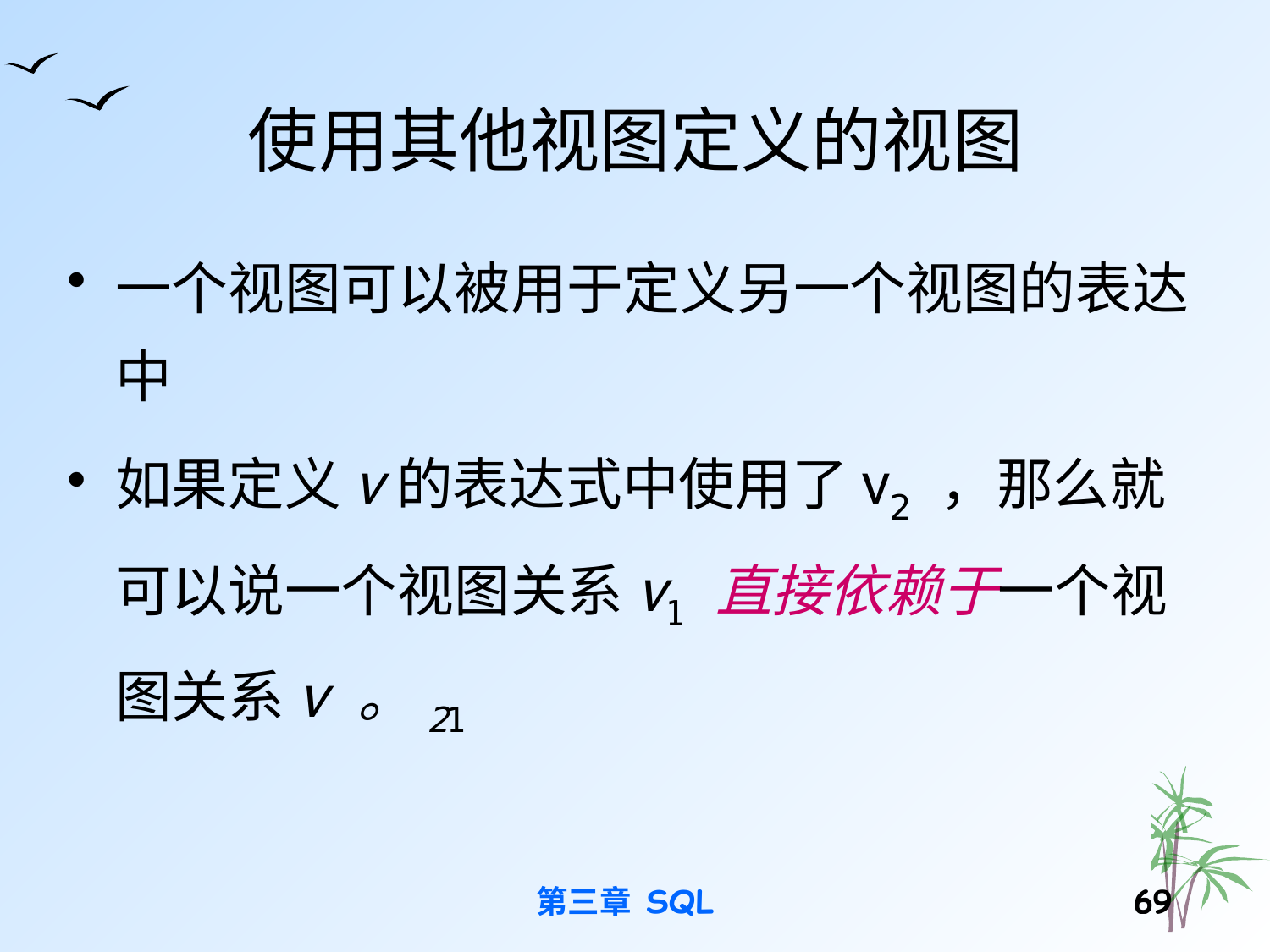

# 使用其他视图定义的视图
一个视图可以被用于定义另一个视图的表达中
如果定义v的表达式中使用了v2 ，那么就可以说一个视图关系v1 直接依赖于一个视图关系v 。21

第三章 SQL
69